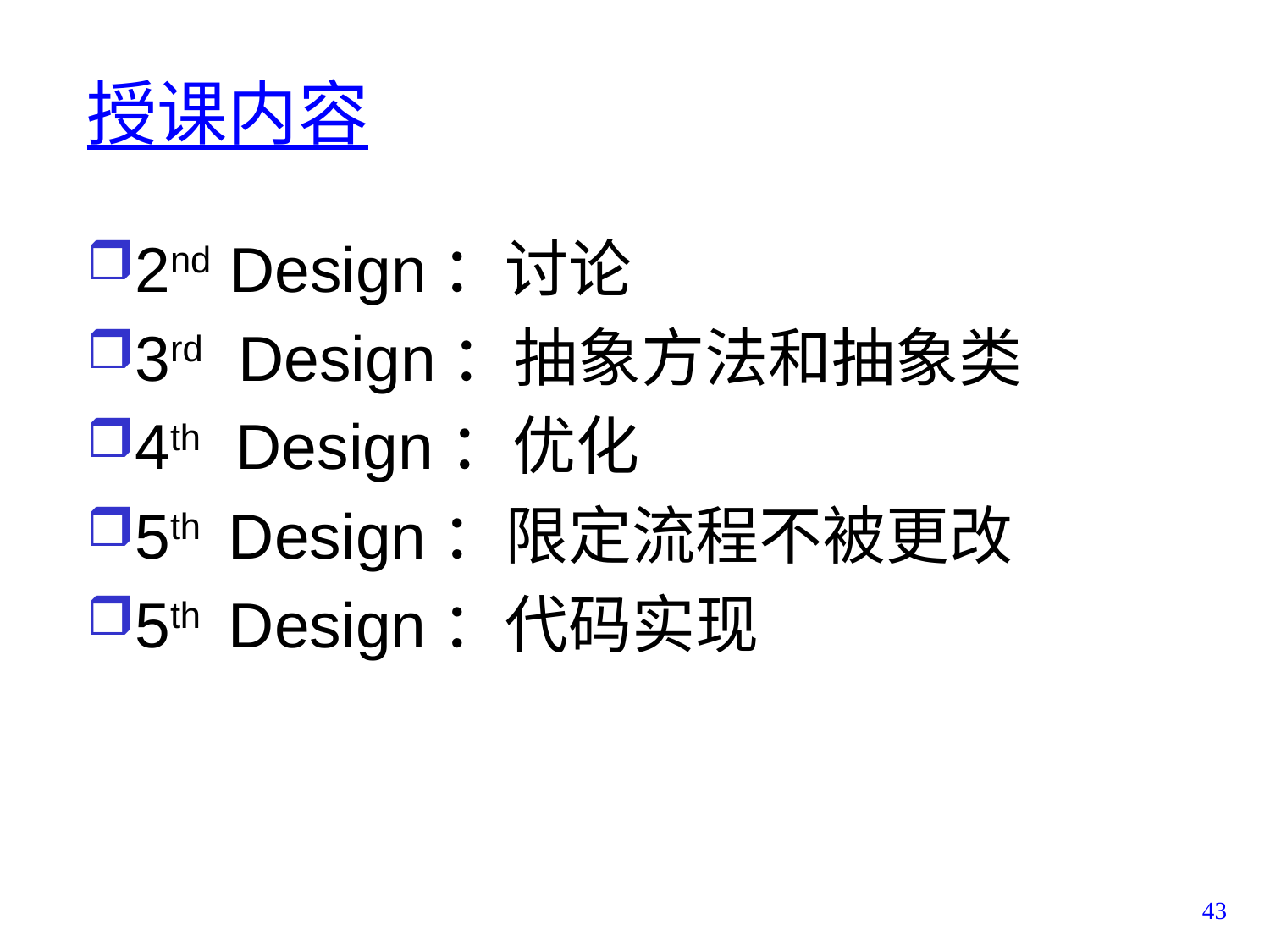

# 授课内容
2nd Design：讨论
3rd  Design：抽象方法和抽象类
4th  Design：优化
5th  Design：限定流程不被更改
5th  Design：代码实现

43